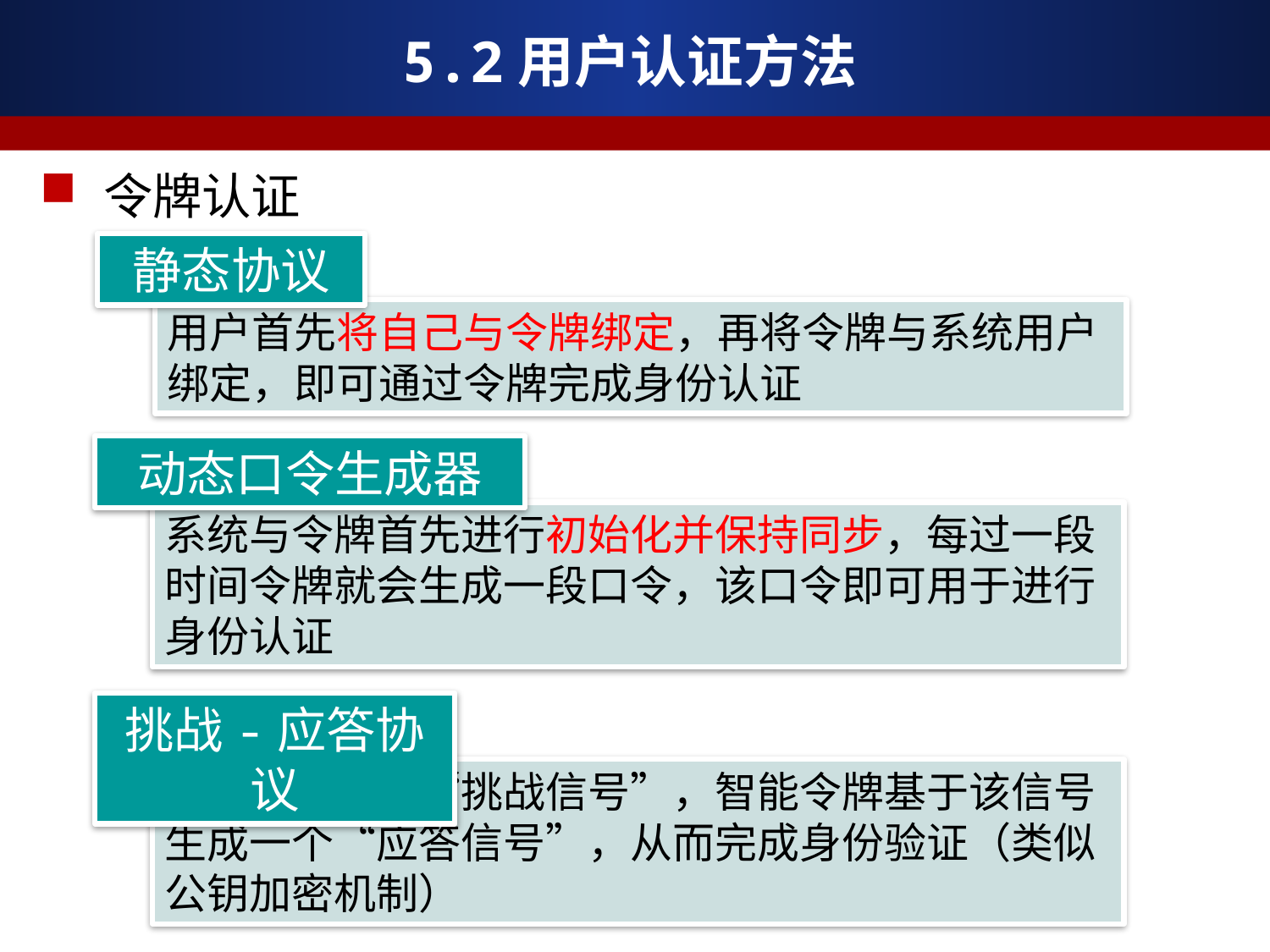

# 5.2用户认证方法
令牌认证
静态协议
用户首先将自己与令牌绑定，再将令牌与系统用户绑定，即可通过令牌完成身份认证
动态口令生成器
系统与令牌首先进行初始化并保持同步，每过一段时间令牌就会生成一段口令，该口令即可用于进行身份认证
挑战-应答协议
系统产生一个“挑战信号”，智能令牌基于该信号生成一个“应答信号”，从而完成身份验证（类似公钥加密机制）